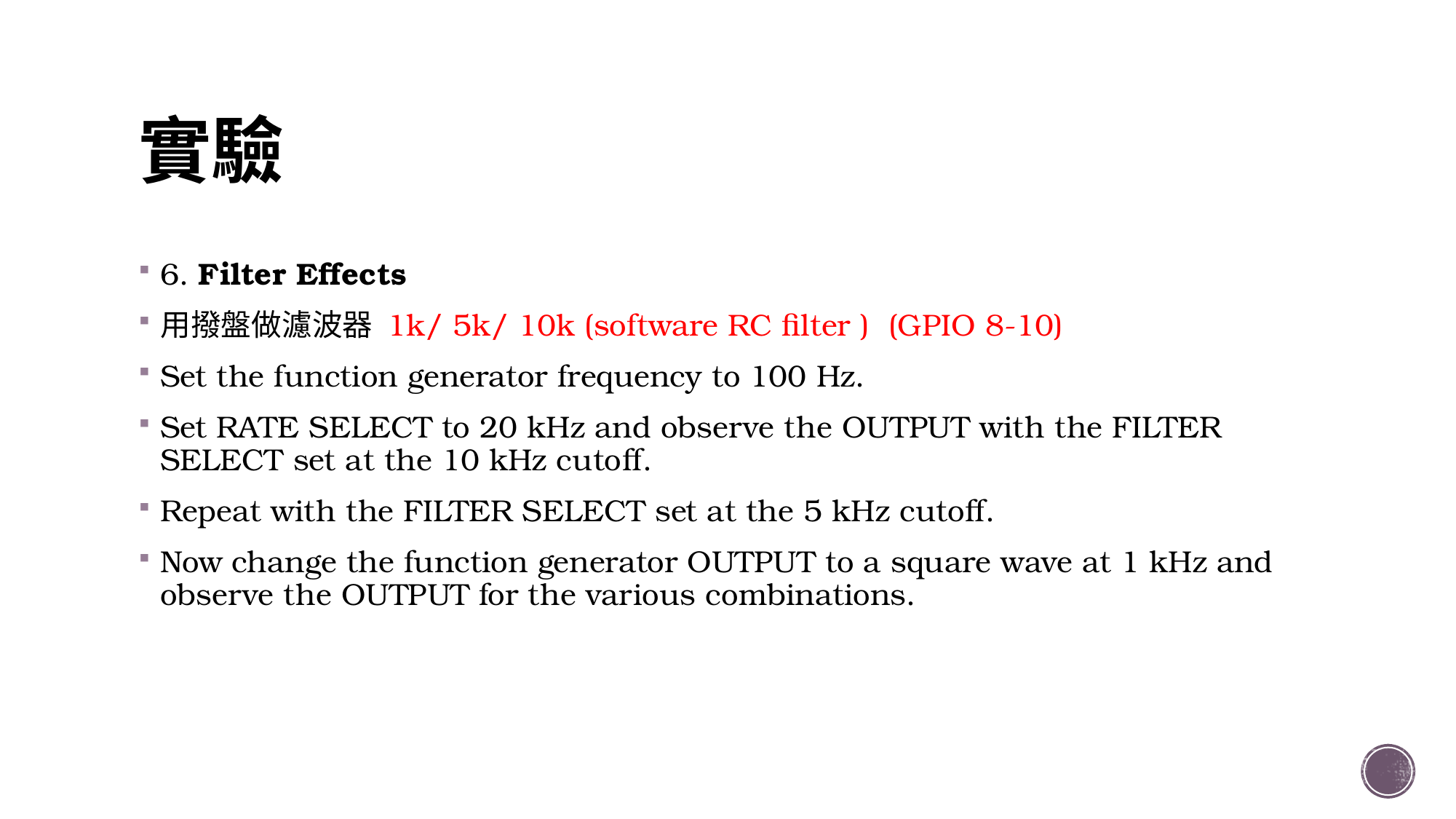

# 實驗
6. Filter Effects
用撥盤做濾波器 1k/ 5k/ 10k (software RC filter )  (GPIO 8-10)
Set the function generator frequency to 100 Hz.
Set RATE SELECT to 20 kHz and observe the OUTPUT with the FILTER SELECT set at the 10 kHz cutoff.
Repeat with the FILTER SELECT set at the 5 kHz cutoff.
Now change the function generator OUTPUT to a square wave at 1 kHz and observe the OUTPUT for the various combinations.